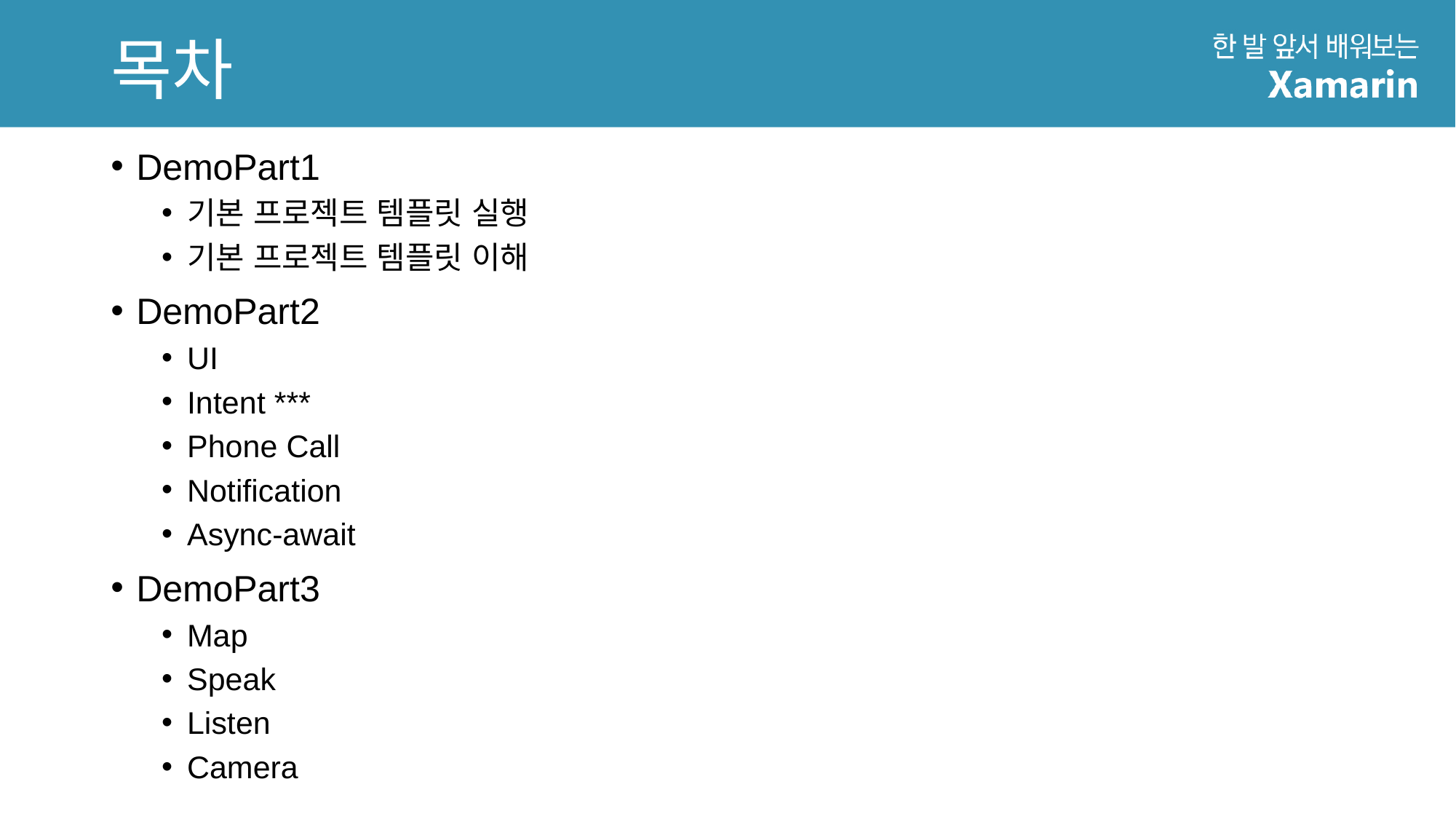

# 목차
DemoPart1
기본 프로젝트 템플릿 실행
기본 프로젝트 템플릿 이해
DemoPart2
UI
Intent ***
Phone Call
Notification
Async-await
DemoPart3
Map
Speak
Listen
Camera